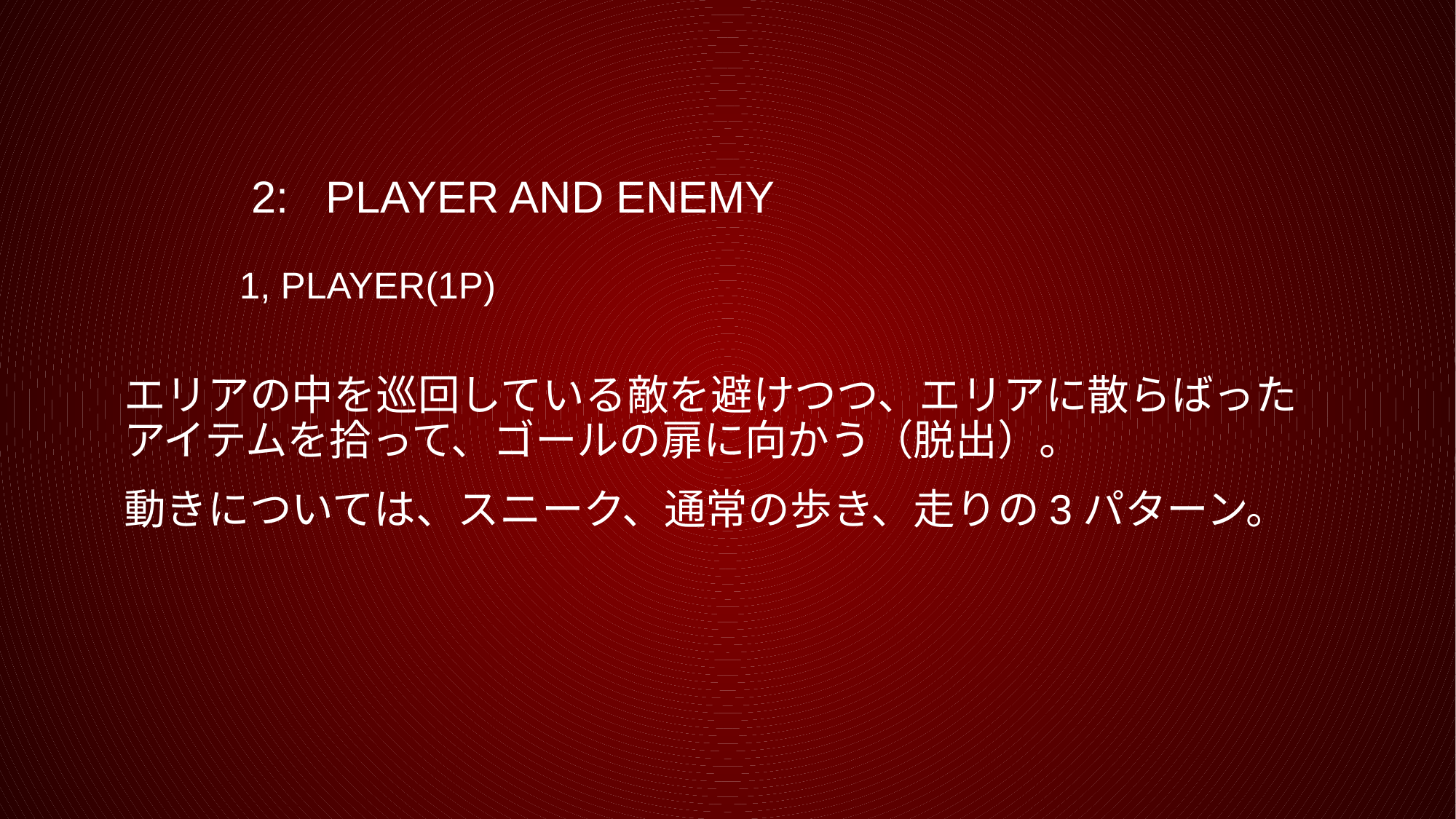

# 2:   PLAYER and ENEMY 1, PLAYER(1P)
エリアの中を巡回している敵を避けつつ、エリアに散らばったアイテムを拾って、ゴールの扉に向かう（脱出）。
動きについては、スニーク、通常の歩き、走りの3パターン。